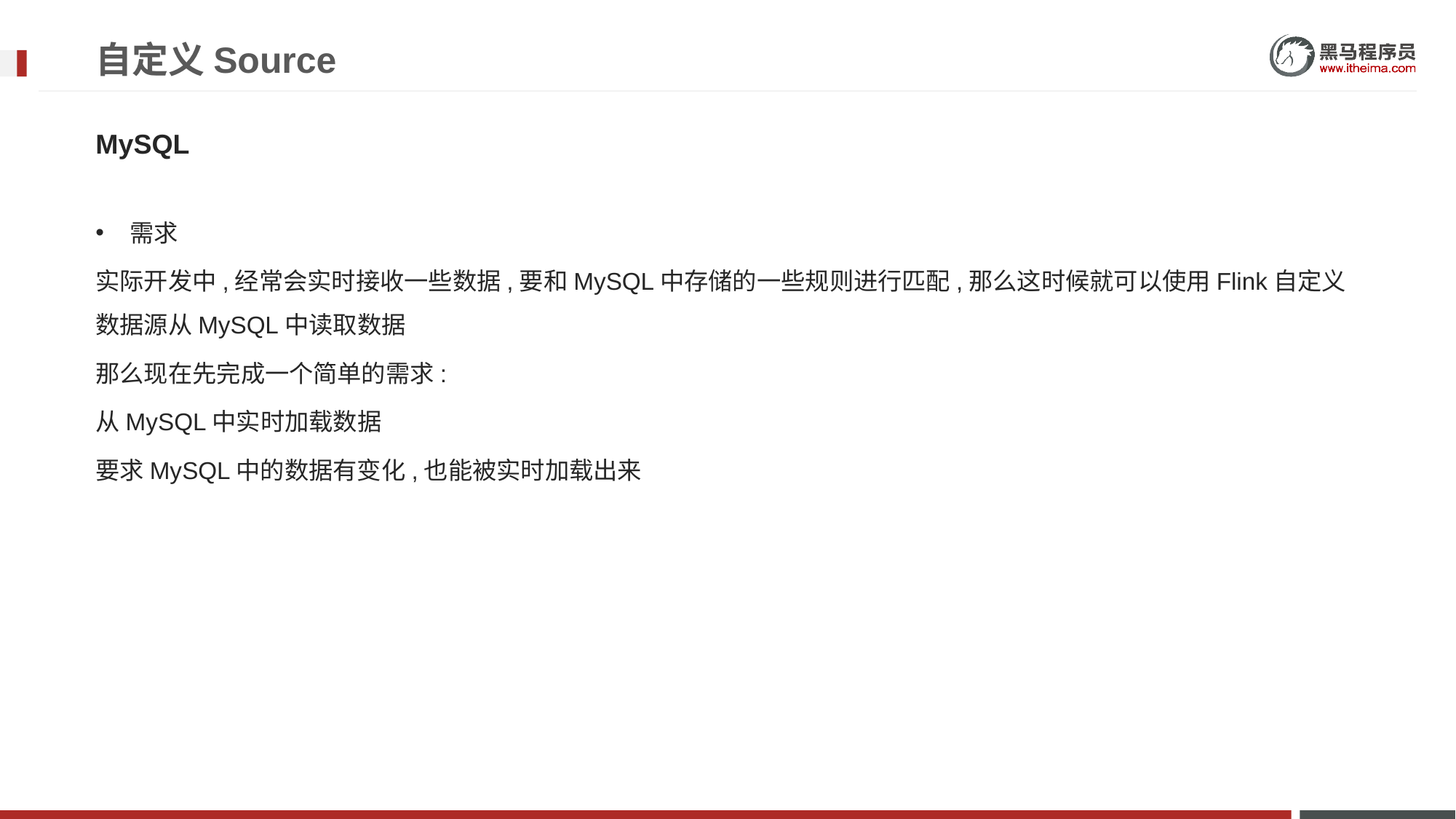

# 自定义Source
MySQL
需求
实际开发中,经常会实时接收一些数据,要和MySQL中存储的一些规则进行匹配,那么这时候就可以使用Flink自定义数据源从MySQL中读取数据
那么现在先完成一个简单的需求:
从MySQL中实时加载数据
要求MySQL中的数据有变化,也能被实时加载出来